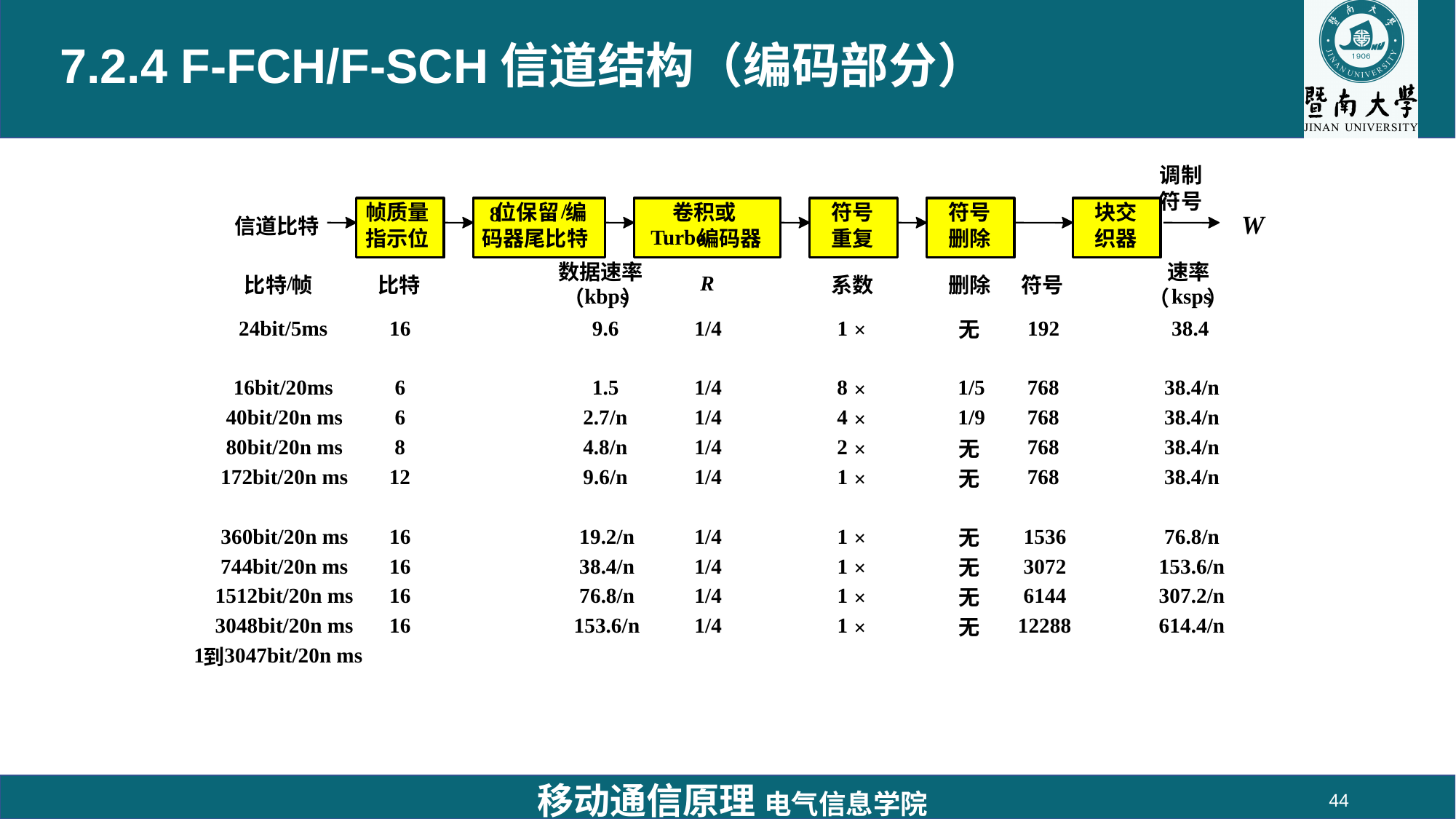

# 7.2.4 F-FCH/F-SCH信道结构（编码部分）

调制
符号
/

帧质量
位保留
编
卷积或
符号
符号
块交
8
W
信道比特

Turbo
指示位
码器尾比特
编码器
重复
删除
织器
数据速率
速率
/
R
比特
帧
比特
系数
删除
符号
kbps
ksps
（
）
（
）
24bit/5ms
16
9.6
1/4
1
192
38.4
×
无
16bit/20ms
6
1.5
1/4
8
1/5
768
38.4/n
×
40bit/20n ms
6
2.7/n
1/4
4
1/9
768
38.4/n
×
80bit/20n ms
8
4.8/n
1/4
2
768
38.4/n
×
无
172bit/20n ms
12
9.6/n
1/4
1
768
38.4/n
×
无
360bit/20n ms
16
19.2/n
1/4
1
1536
76.8/n
×
无
744bit/20n ms
16
38.4/n
1/4
1
3072
153.6/n
×
无
1512bit/20n ms
16
76.8/n
1/4
1
6144
307.2/n
×
无
3048bit/20n ms
16
153.6/n
1/4
1
12288
614.4/n
×
无
1
3047bit/20n ms
到

移动通信原理 电气信息学院
44